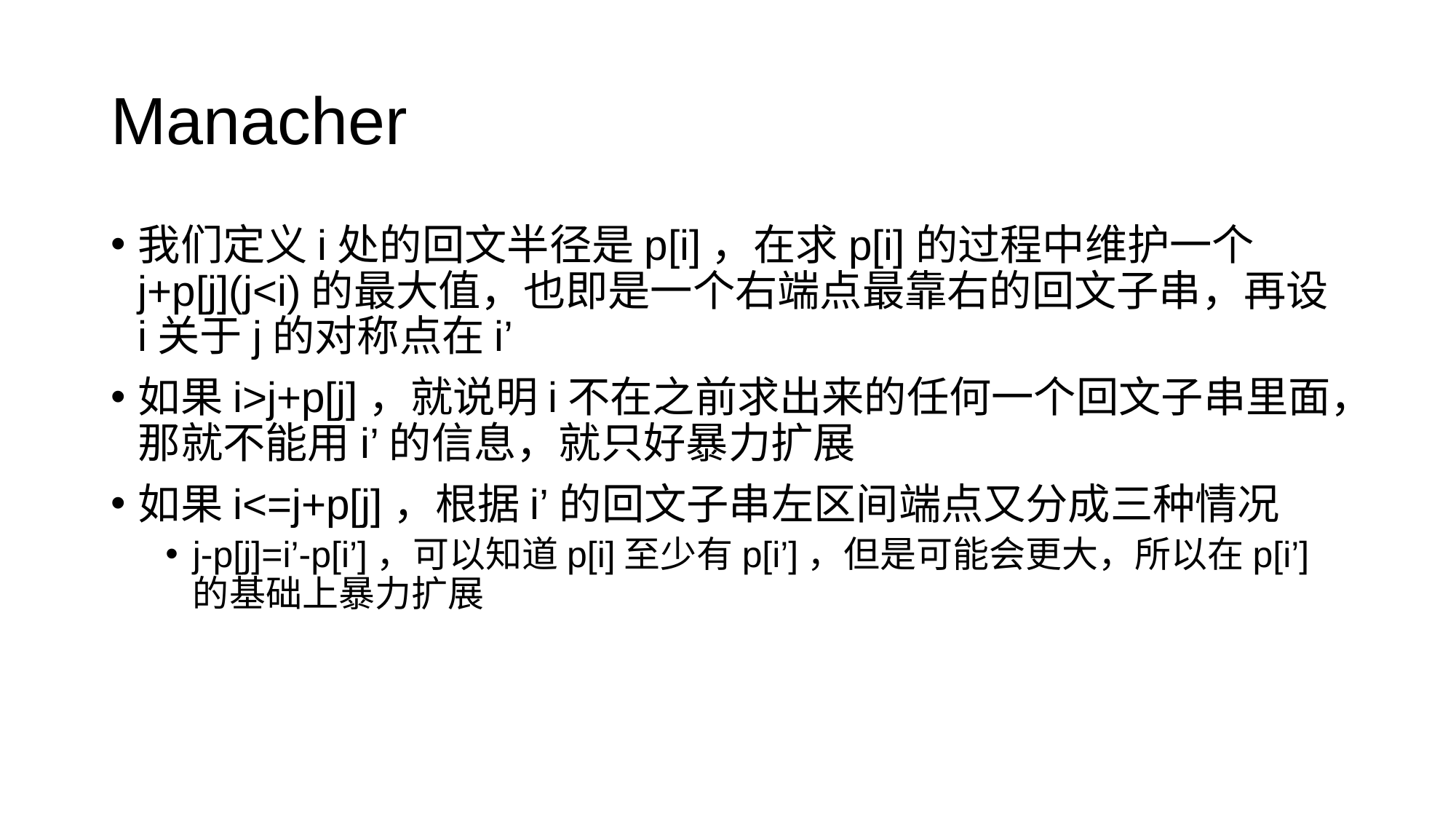

# Manacher
我们定义i处的回文半径是p[i]，在求p[i]的过程中维护一个j+p[j](j<i)的最大值，也即是一个右端点最靠右的回文子串，再设i关于j的对称点在i’
如果i>j+p[j]，就说明i不在之前求出来的任何一个回文子串里面，那就不能用i’的信息，就只好暴力扩展
如果i<=j+p[j]，根据i’的回文子串左区间端点又分成三种情况
j-p[j]=i’-p[i’]，可以知道p[i]至少有p[i’]，但是可能会更大，所以在p[i’]的基础上暴力扩展